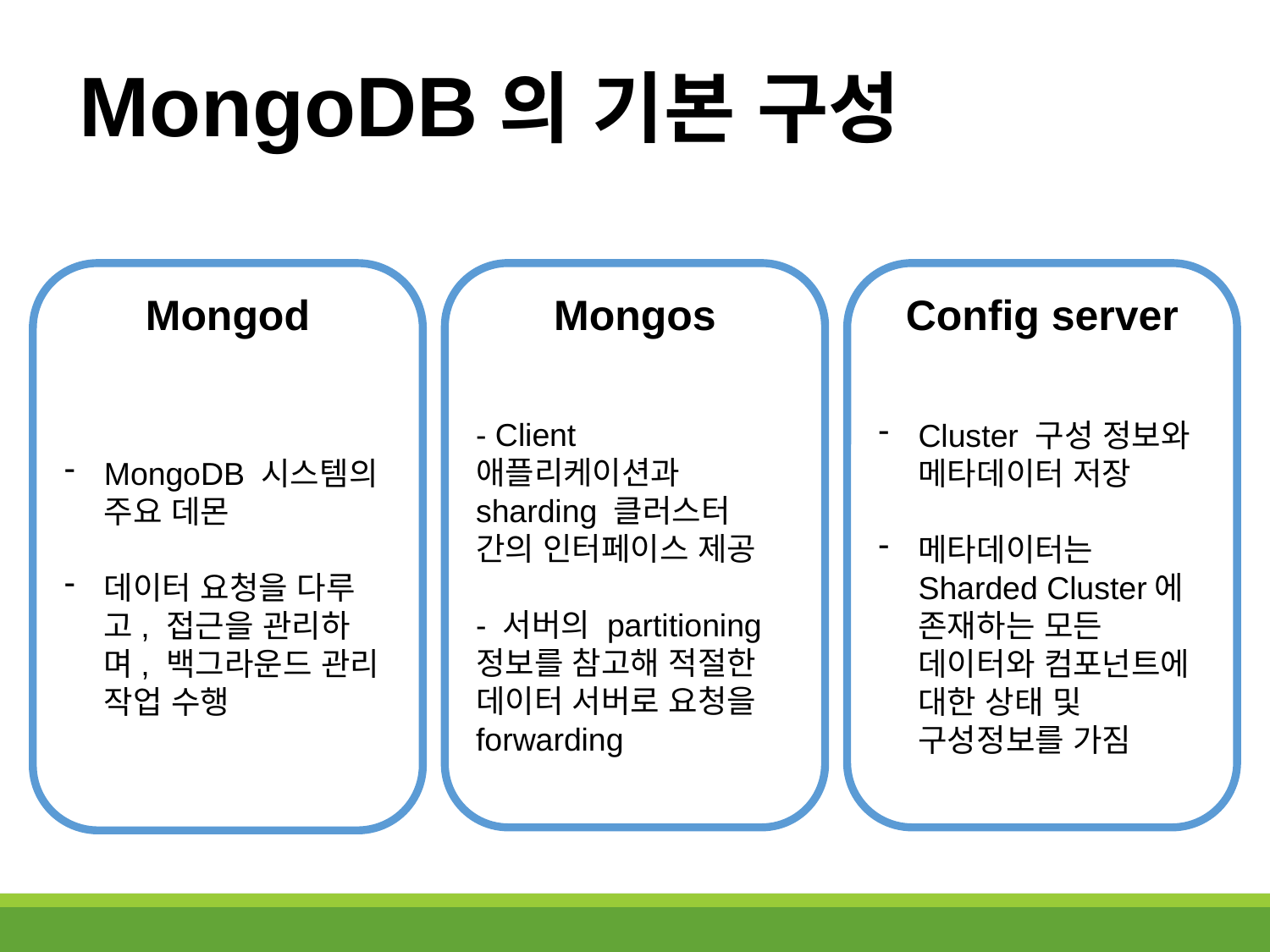

MongoDB의 기본 구성
Mongod

MongoDB 시스템의 주요 데몬

데이터 요청을 다루고, 접근을 관리하며, 백그라운드 관리 작업 수행
Mongos

- Client 애플리케이션과 sharding 클러스터 간의 인터페이스 제공
- 서버의 partitioning 정보를 참고해 적절한 데이터 서버로 요청을 forwarding
Config server

Cluster 구성 정보와 메타데이터 저장
메타데이터는 Sharded Cluster에 존재하는 모든 데이터와 컴포넌트에 대한 상태 및 구성정보를 가짐